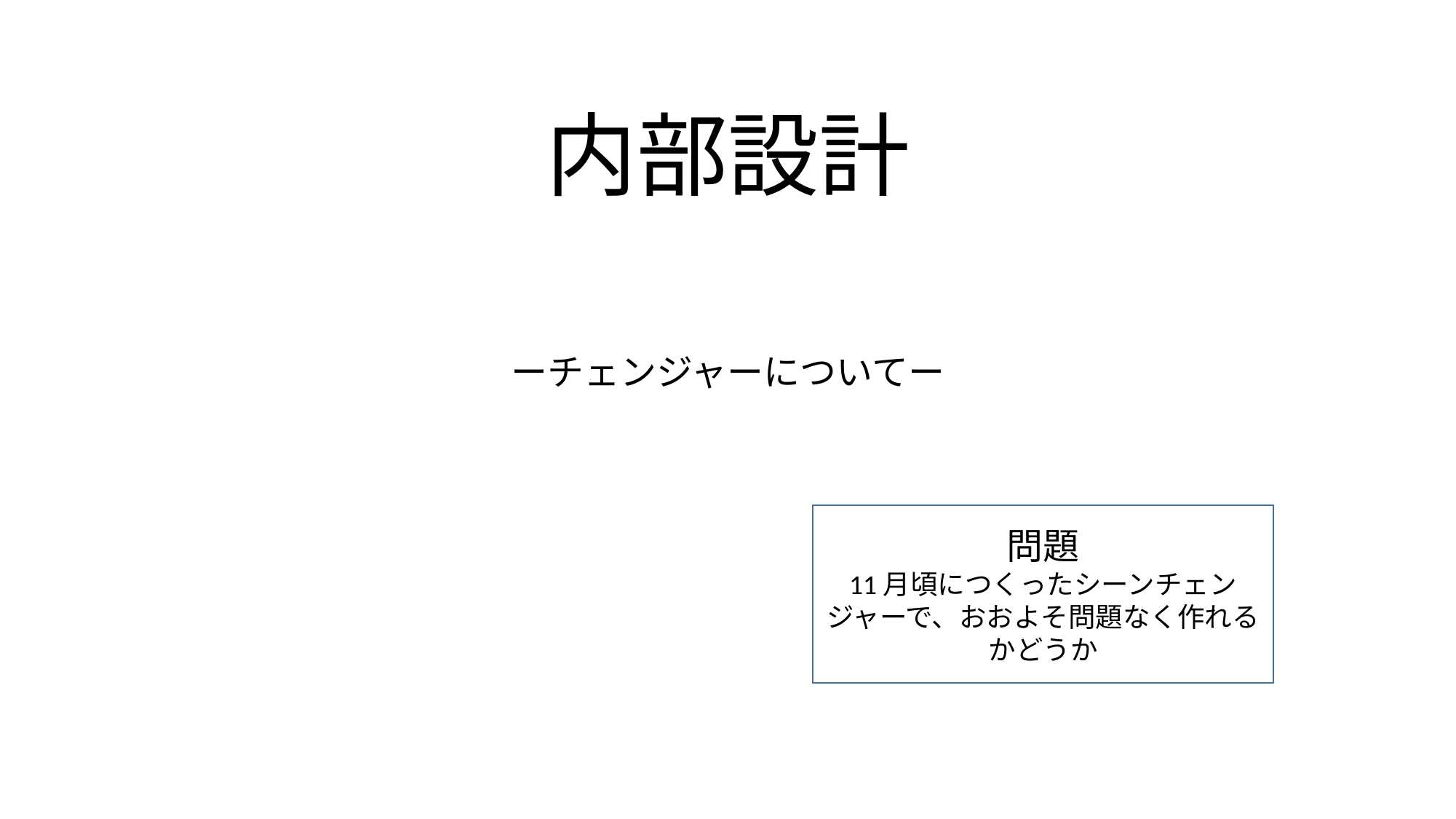

# 内部設計
ーチェンジャーについてー
問題
11月頃につくったシーンチェンジャーで、おおよそ問題なく作れるかどうか